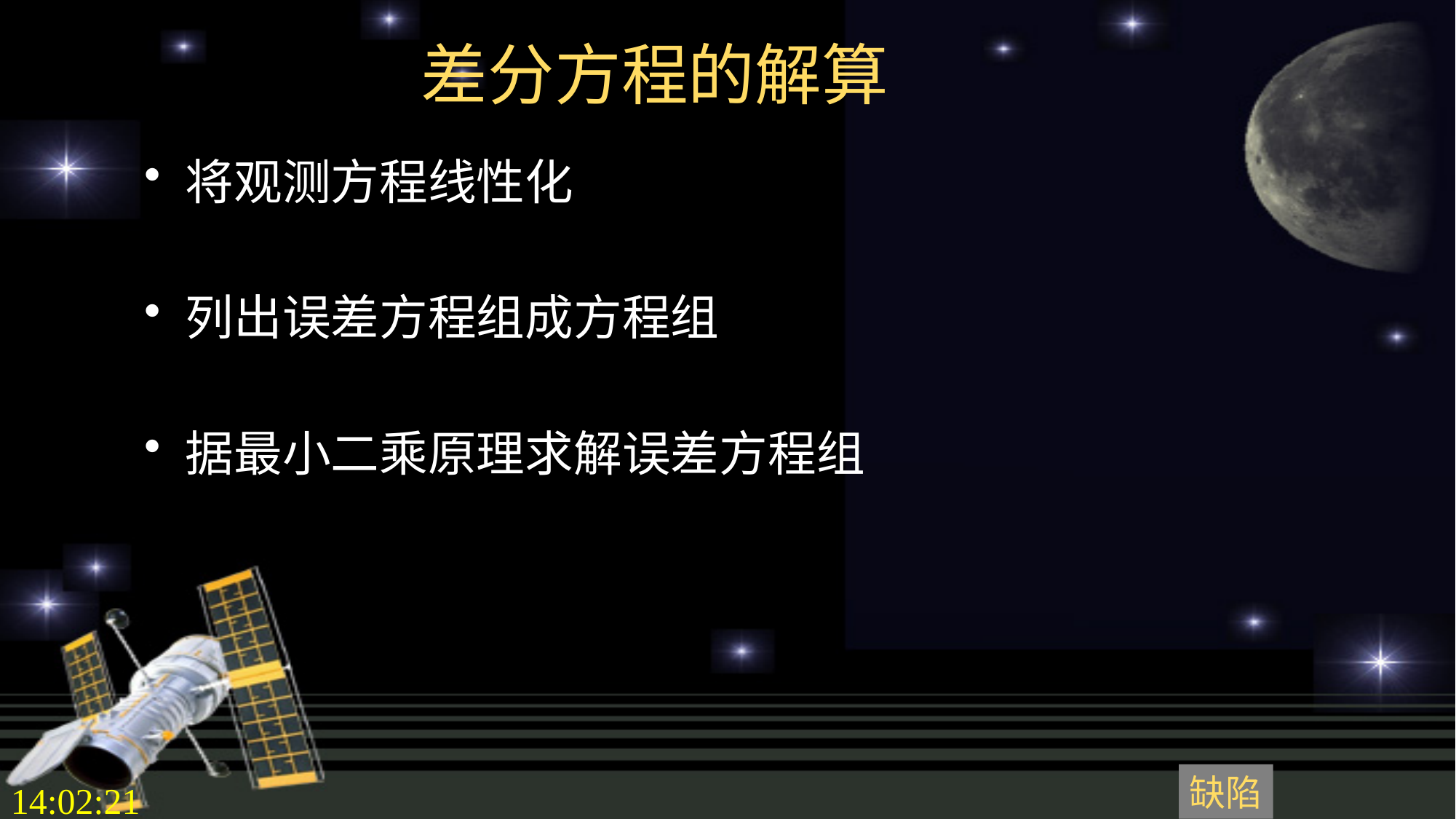

# 差分方程的解算
将观测方程线性化

列出误差方程组成方程组

据最小二乘原理求解误差方程组

缺陷